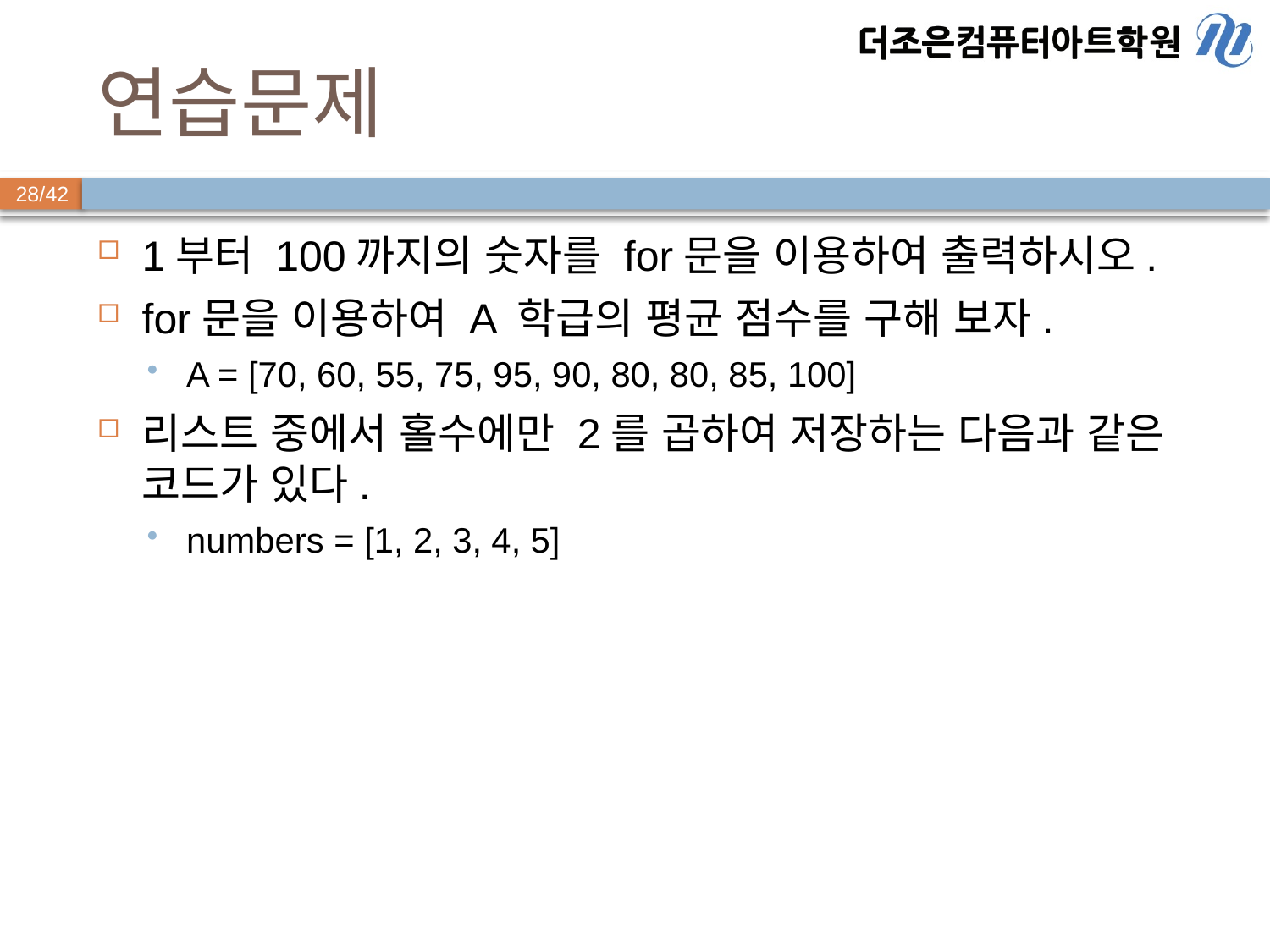

# 연습문제
1부터 100까지의 숫자를 for문을 이용하여 출력하시오.
for문을 이용하여 A 학급의 평균 점수를 구해 보자.
A = [70, 60, 55, 75, 95, 90, 80, 80, 85, 100]
리스트 중에서 홀수에만 2를 곱하여 저장하는 다음과 같은 코드가 있다.
numbers = [1, 2, 3, 4, 5]